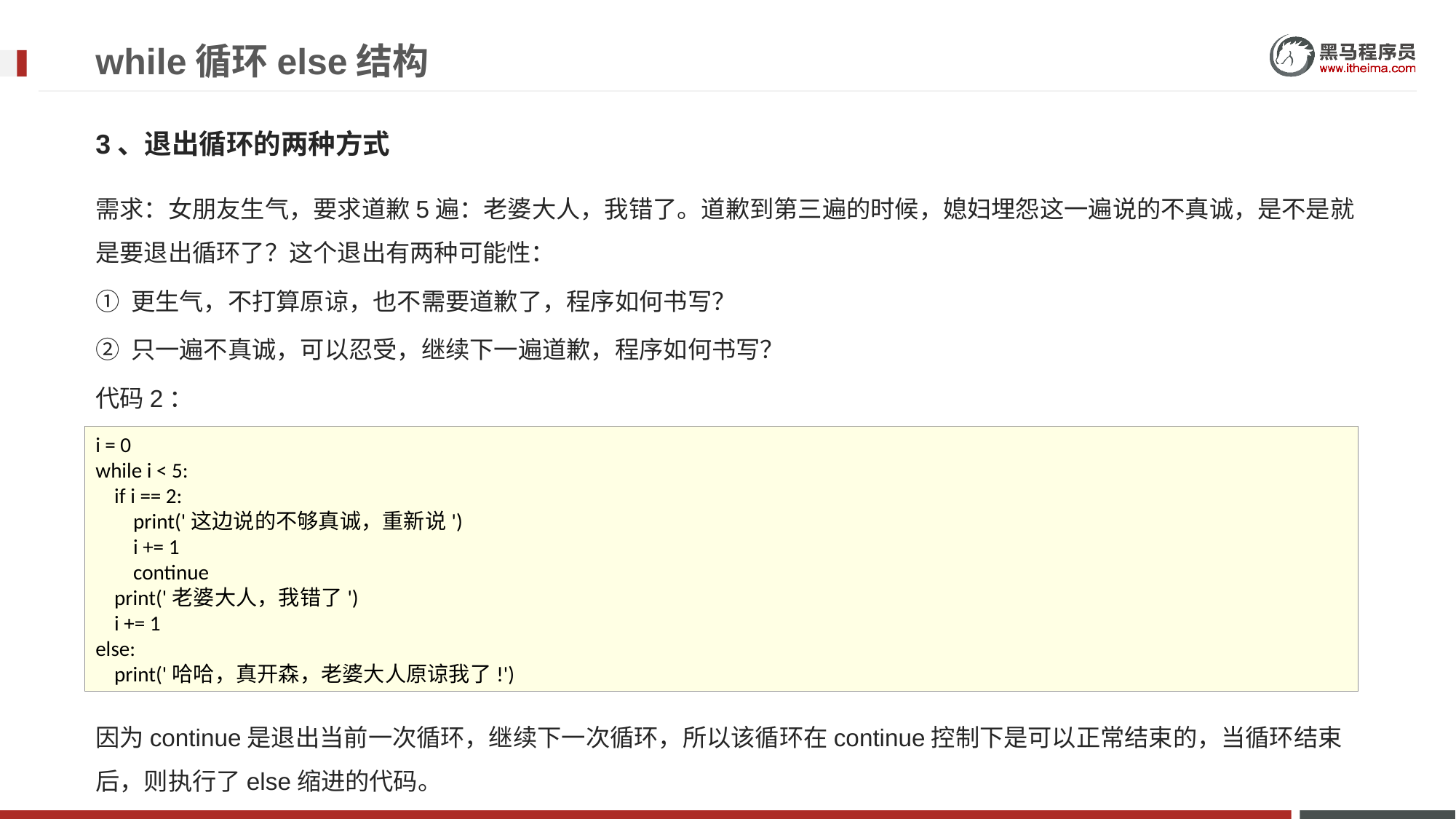

# while循环else结构
3、退出循环的两种方式
需求：女朋友生气，要求道歉5遍：老婆大人，我错了。道歉到第三遍的时候，媳妇埋怨这一遍说的不真诚，是不是就是要退出循环了？这个退出有两种可能性：
① 更生气，不打算原谅，也不需要道歉了，程序如何书写？
② 只一遍不真诚，可以忍受，继续下一遍道歉，程序如何书写？
代码2：

因为continue是退出当前一次循环，继续下一次循环，所以该循环在continue控制下是可以正常结束的，当循环结束后，则执行了else缩进的代码。
i = 0
while i < 5:
    if i == 2:
        print('这边说的不够真诚，重新说')
        i += 1
        continue
    print('老婆大人，我错了')
    i += 1
else:
    print('哈哈，真开森，老婆大人原谅我了!')